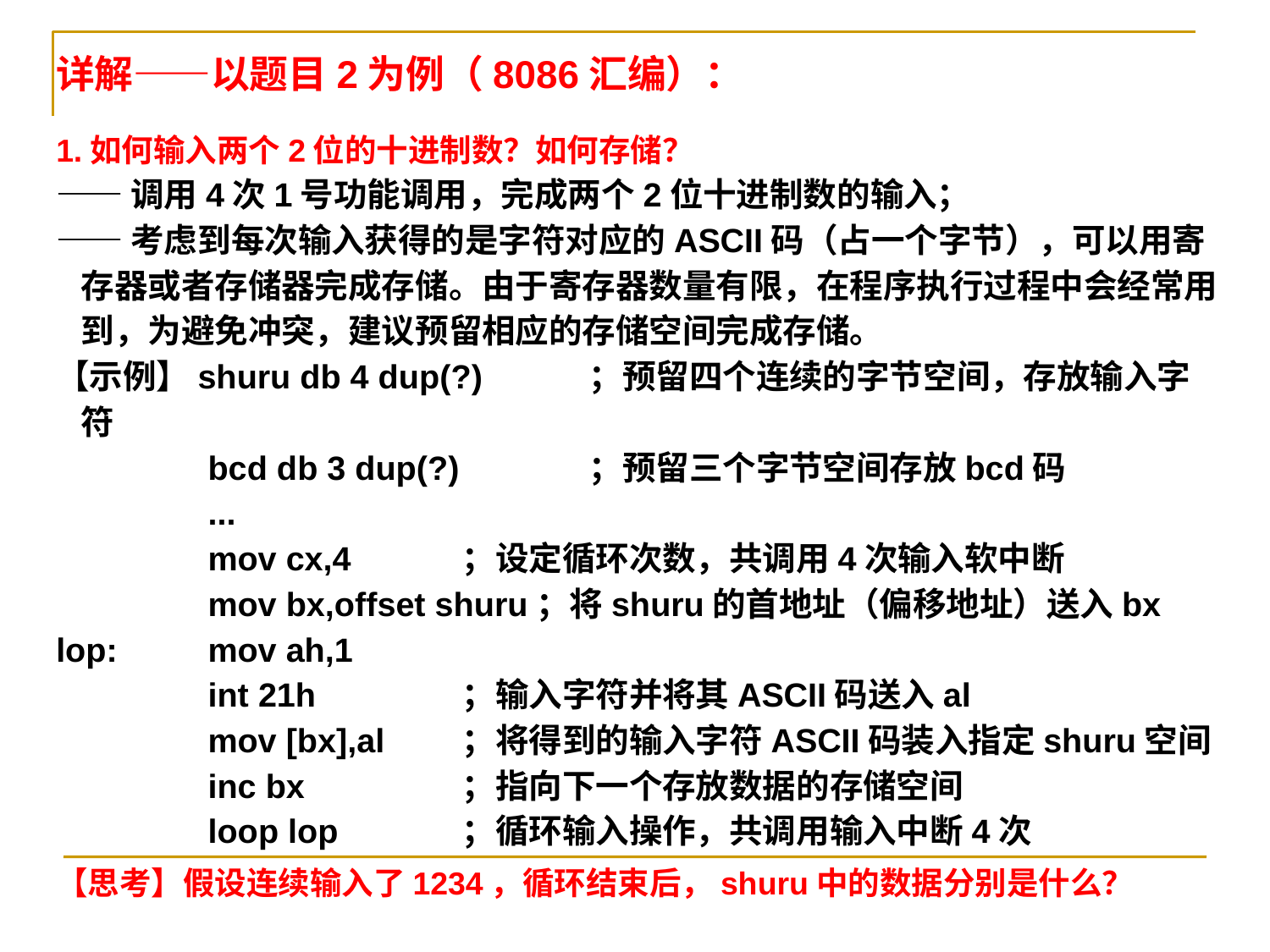

详解——以题目2为例（8086汇编）：
1.如何输入两个2位的十进制数？如何存储？
——调用4次1号功能调用，完成两个2位十进制数的输入；
——考虑到每次输入获得的是字符对应的ASCII码（占一个字节），可以用寄存器或者存储器完成存储。由于寄存器数量有限，在程序执行过程中会经常用到，为避免冲突，建议预留相应的存储空间完成存储。
【示例】shuru db 4 dup(?)	；预留四个连续的字节空间，存放输入字符
		bcd db 3 dup(?)		；预留三个字节空间存放bcd码
		...
		mov cx,4	；设定循环次数，共调用4次输入软中断
		mov bx,offset shuru；将shuru的首地址（偏移地址）送入bx
lop:	mov ah,1
		int 21h		；输入字符并将其ASCII码送入al
		mov [bx],al	；将得到的输入字符ASCII码装入指定shuru空间
		inc bx		；指向下一个存放数据的存储空间
		loop lop	；循环输入操作，共调用输入中断4次
【思考】假设连续输入了1234，循环结束后，shuru中的数据分别是什么？